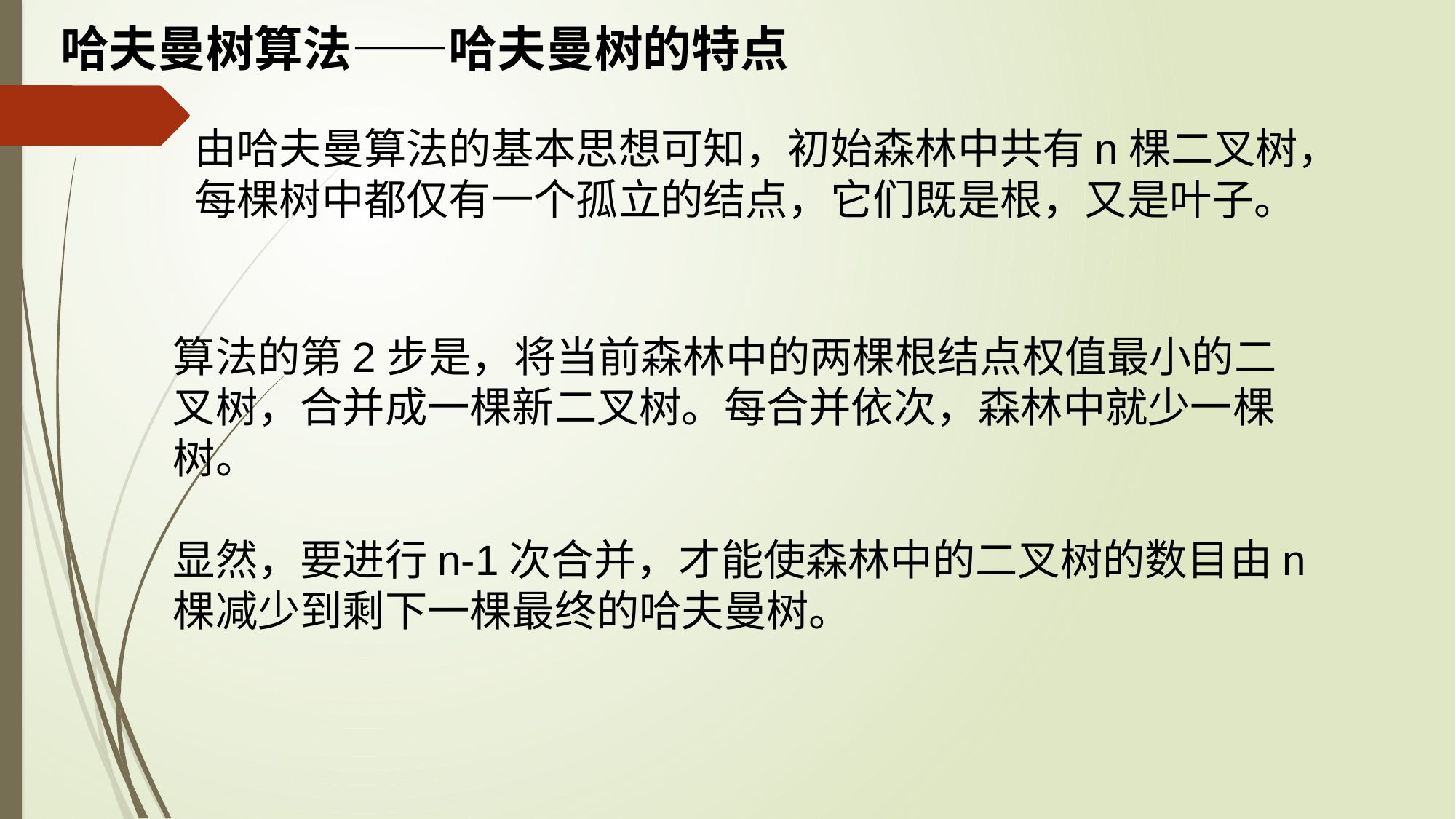

# 哈夫曼树算法——哈夫曼树的特点
由哈夫曼算法的基本思想可知，初始森林中共有n棵二叉树，每棵树中都仅有一个孤立的结点，它们既是根，又是叶子。
算法的第2步是，将当前森林中的两棵根结点权值最小的二叉树，合并成一棵新二叉树。每合并依次，森林中就少一棵树。

显然，要进行n-1次合并，才能使森林中的二叉树的数目由n棵减少到剩下一棵最终的哈夫曼树。